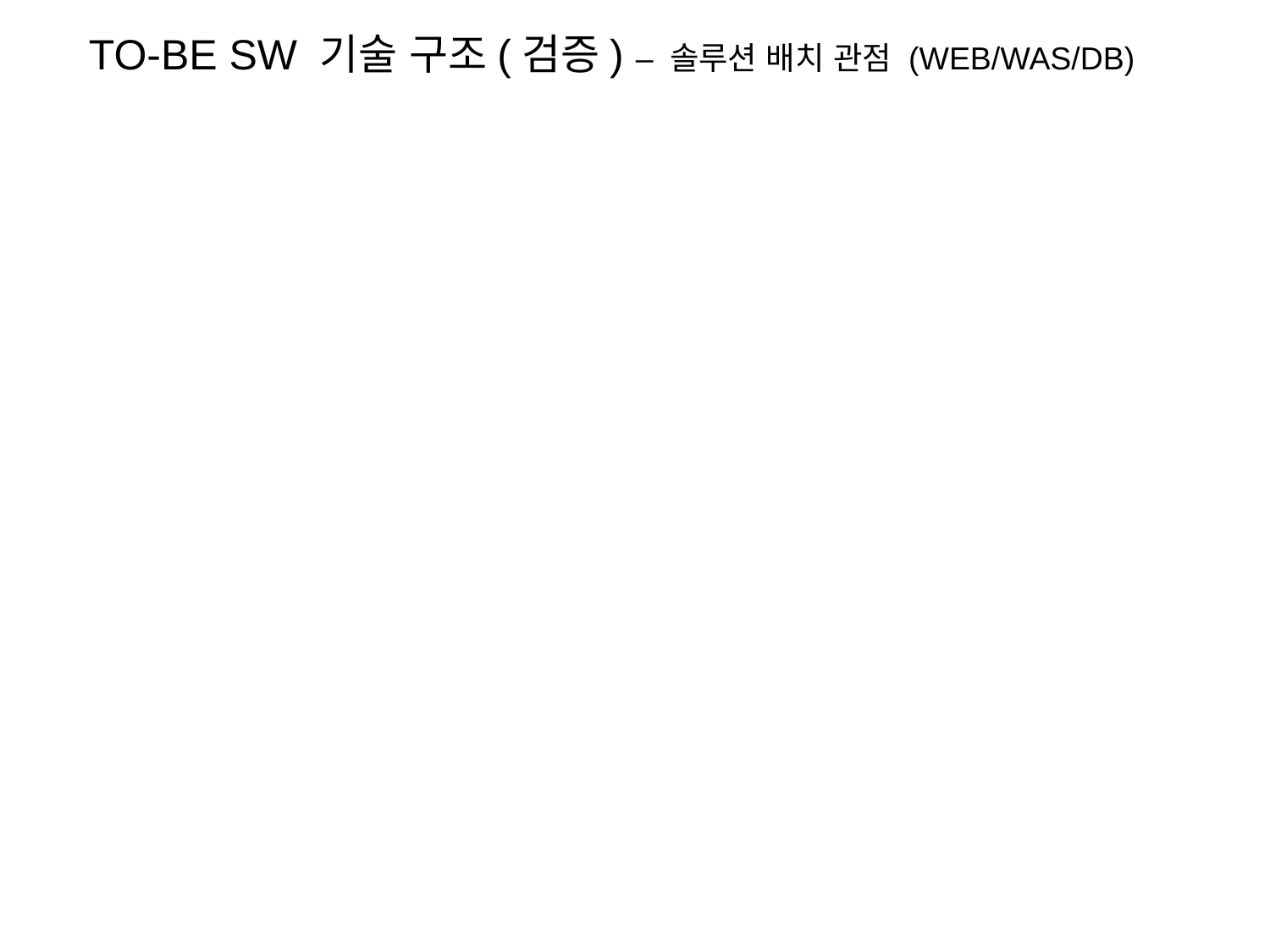

TO-BE SW 기술 구조(검증) – 솔루션 배치 관점 (WEB/WAS/DB)